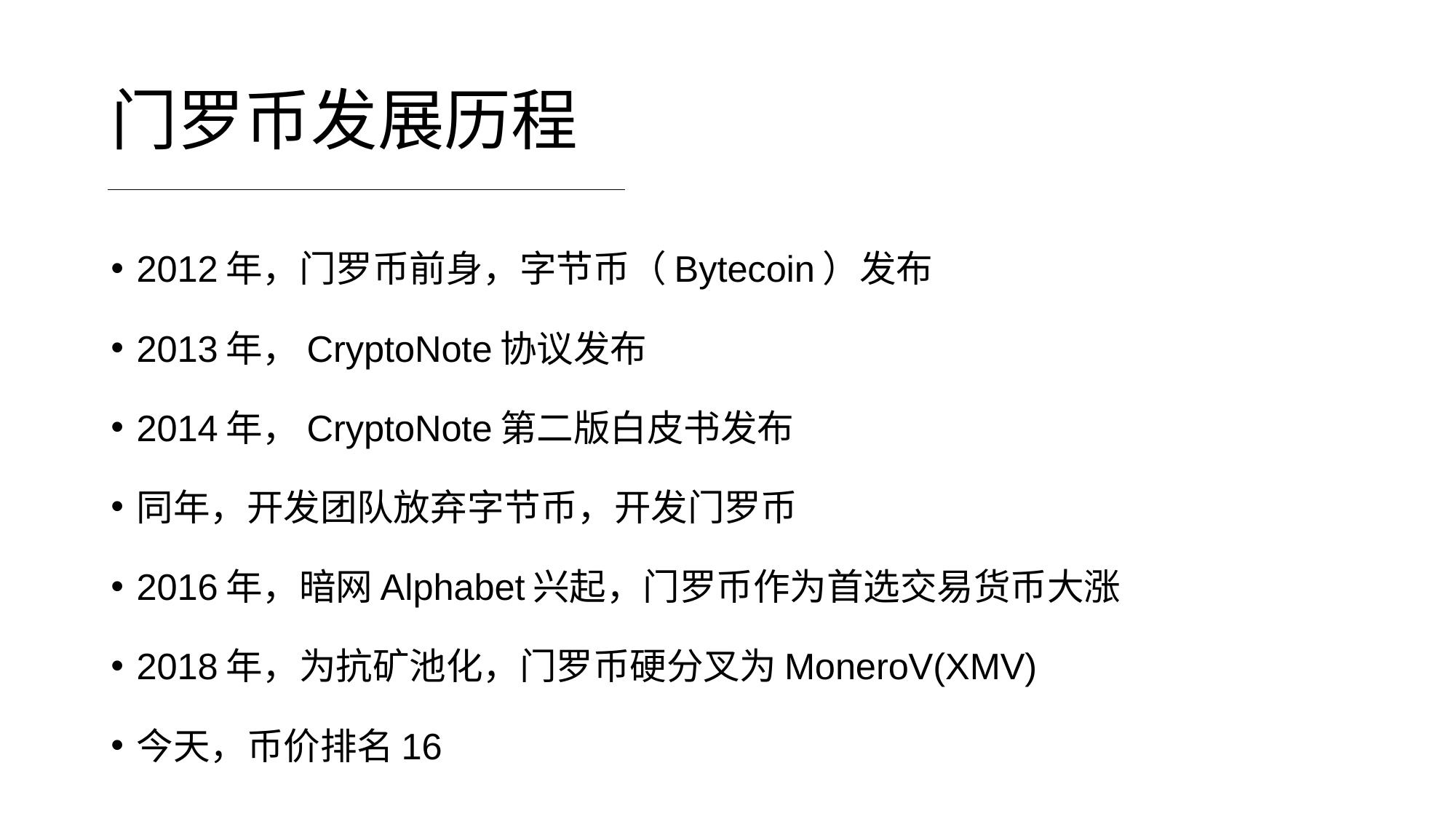

# 门罗币发展历程
2012年，门罗币前身，字节币（Bytecoin）发布
2013年，CryptoNote协议发布
2014年，CryptoNote第二版白皮书发布
同年，开发团队放弃字节币，开发门罗币
2016年，暗网Alphabet兴起，门罗币作为首选交易货币大涨
2018年，为抗矿池化，门罗币硬分叉为MoneroV(XMV)
今天，币价排名16